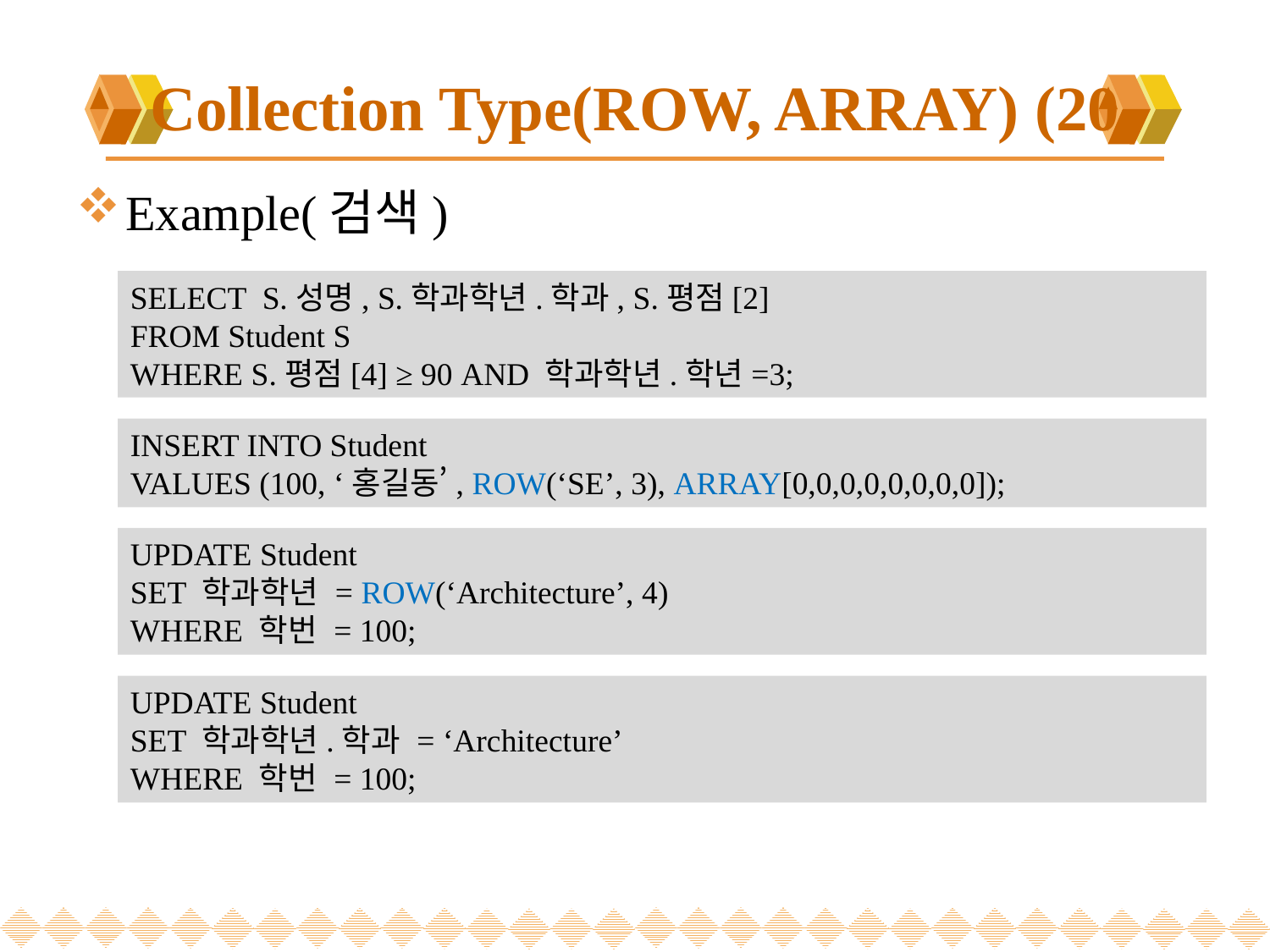

# Collection Type(ROW, ARRAY) (20
Example(검색)
SELECT  S.성명, S.학과학년.학과, S.평점[2]
FROM Student S
WHERE S.평점[4] ≥ 90 AND 학과학년.학년=3;
INSERT INTO Student
VALUES (100, ‘홍길동’, ROW(‘SE’, 3), ARRAY[0,0,0,0,0,0,0,0]);
UPDATE Student
SET 학과학년 = ROW(‘Architecture’, 4)
WHERE 학번 = 100;
UPDATE Student
SET 학과학년.학과 = ‘Architecture’
WHERE 학번 = 100;